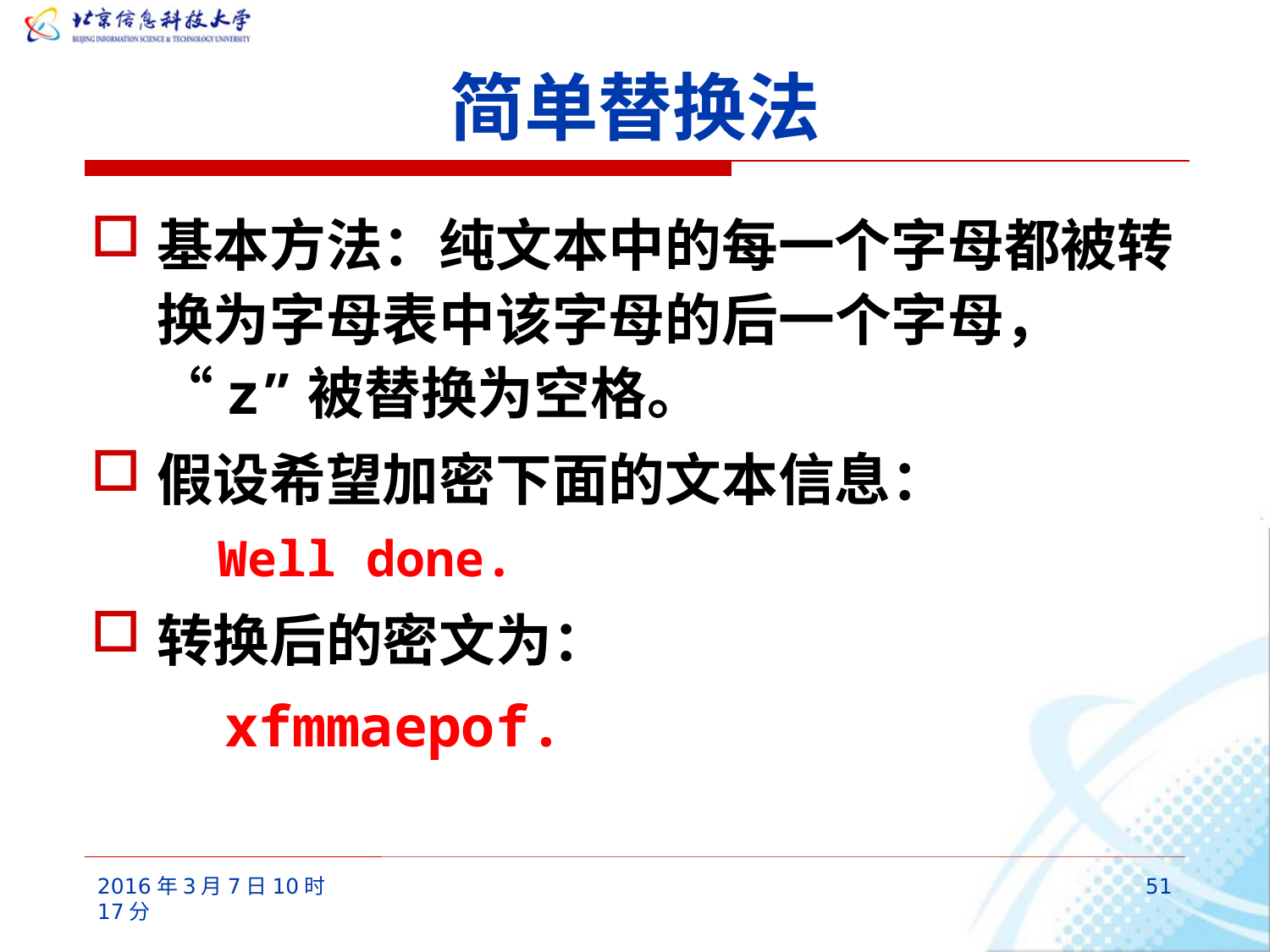

# 简单替换法
基本方法：纯文本中的每一个字母都被转换为字母表中该字母的后一个字母， “z”被替换为空格。
假设希望加密下面的文本信息：
Well done.
转换后的密文为：
  xfmmaepof.
2016年3月7日10时17分
51